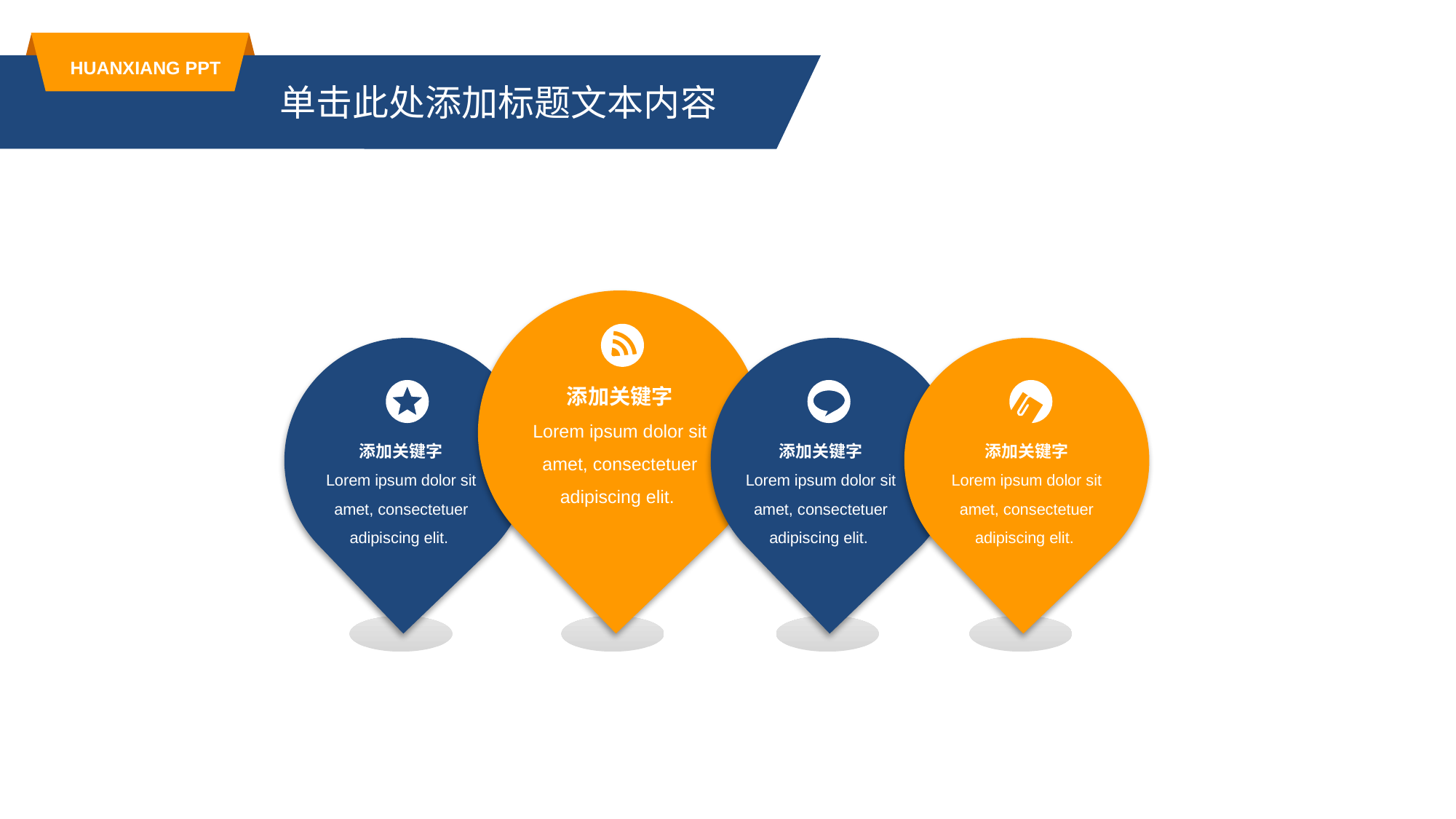

HUANXIANG PPT

单击此处添加标题文本内容

添加关键字
Lorem ipsum dolor sit amet, consectetuer adipiscing elit.

添加关键字
Lorem ipsum dolor sit amet, consectetuer adipiscing elit.
添加关键字
Lorem ipsum dolor sit amet, consectetuer adipiscing elit.
添加关键字
Lorem ipsum dolor sit amet, consectetuer adipiscing elit.